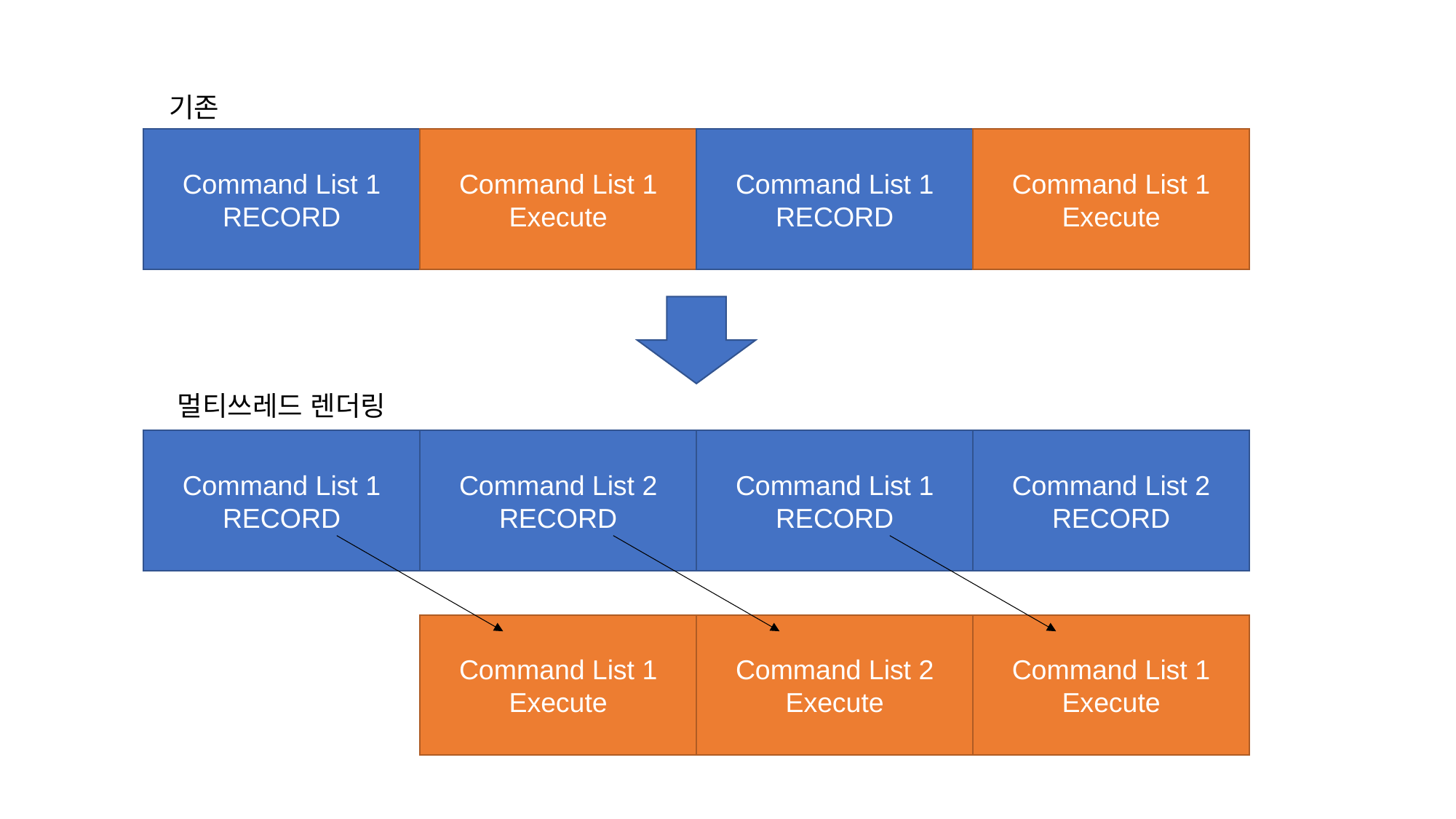

기존
Command List 1
RECORD
Command List 1
Execute
Command List 1
RECORD
Command List 1
Execute

멀티쓰레드 렌더링
Command List 1
RECORD
Command List 2
RECORD
Command List 1
RECORD
Command List 2
RECORD
Command List 1
Execute
Command List 2
Execute
Command List 1
Execute